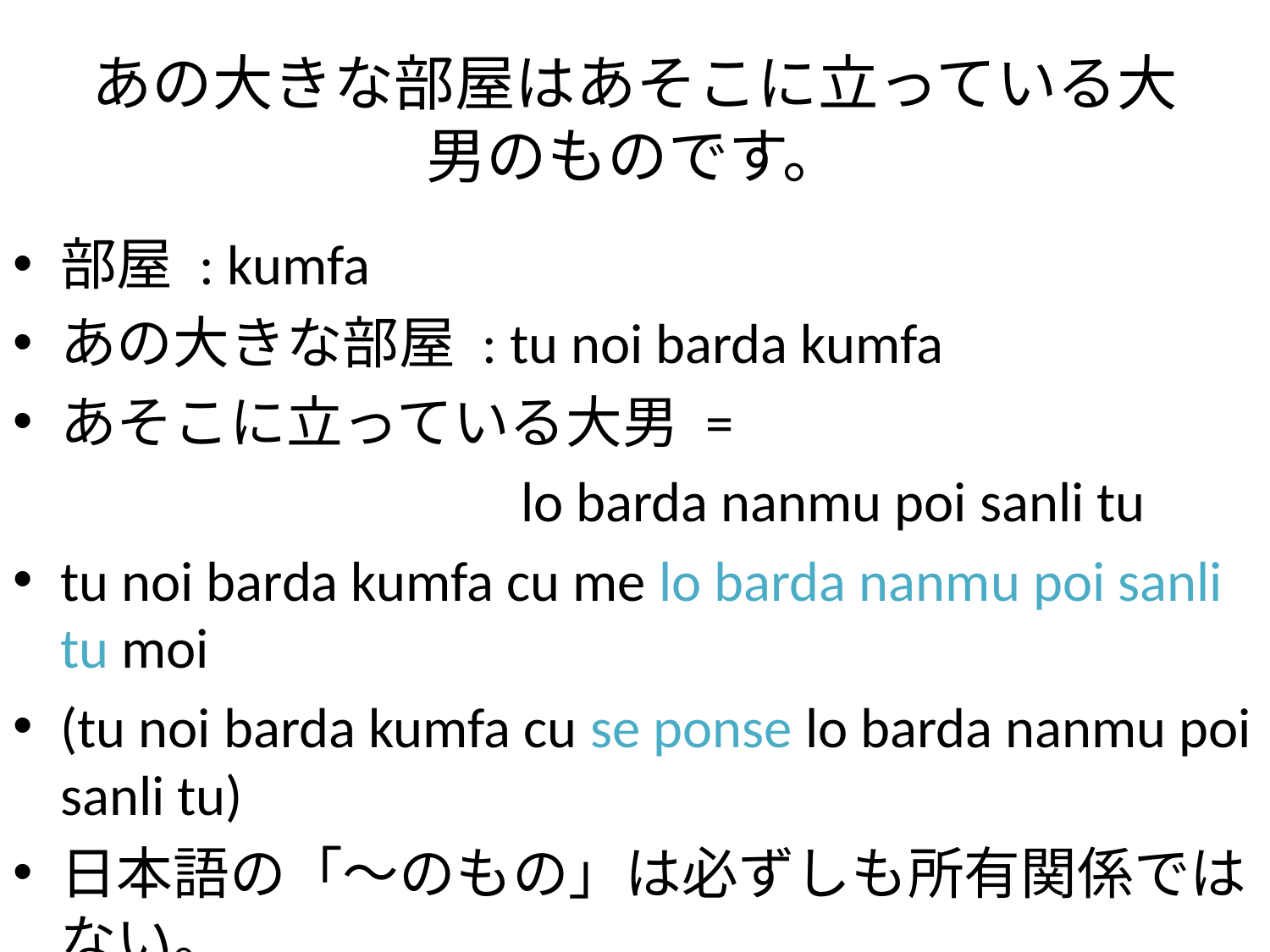

# あの大きな部屋はあそこに立っている大男のものです。
部屋 : kumfa
あの大きな部屋 : tu noi barda kumfa
あそこに立っている大男 =
				lo barda nanmu poi sanli tu
tu noi barda kumfa cu me lo barda nanmu poi sanli tu moi
(tu noi barda kumfa cu se ponse lo barda nanmu poi sanli tu)
日本語の「～のもの」は必ずしも所有関係ではない。